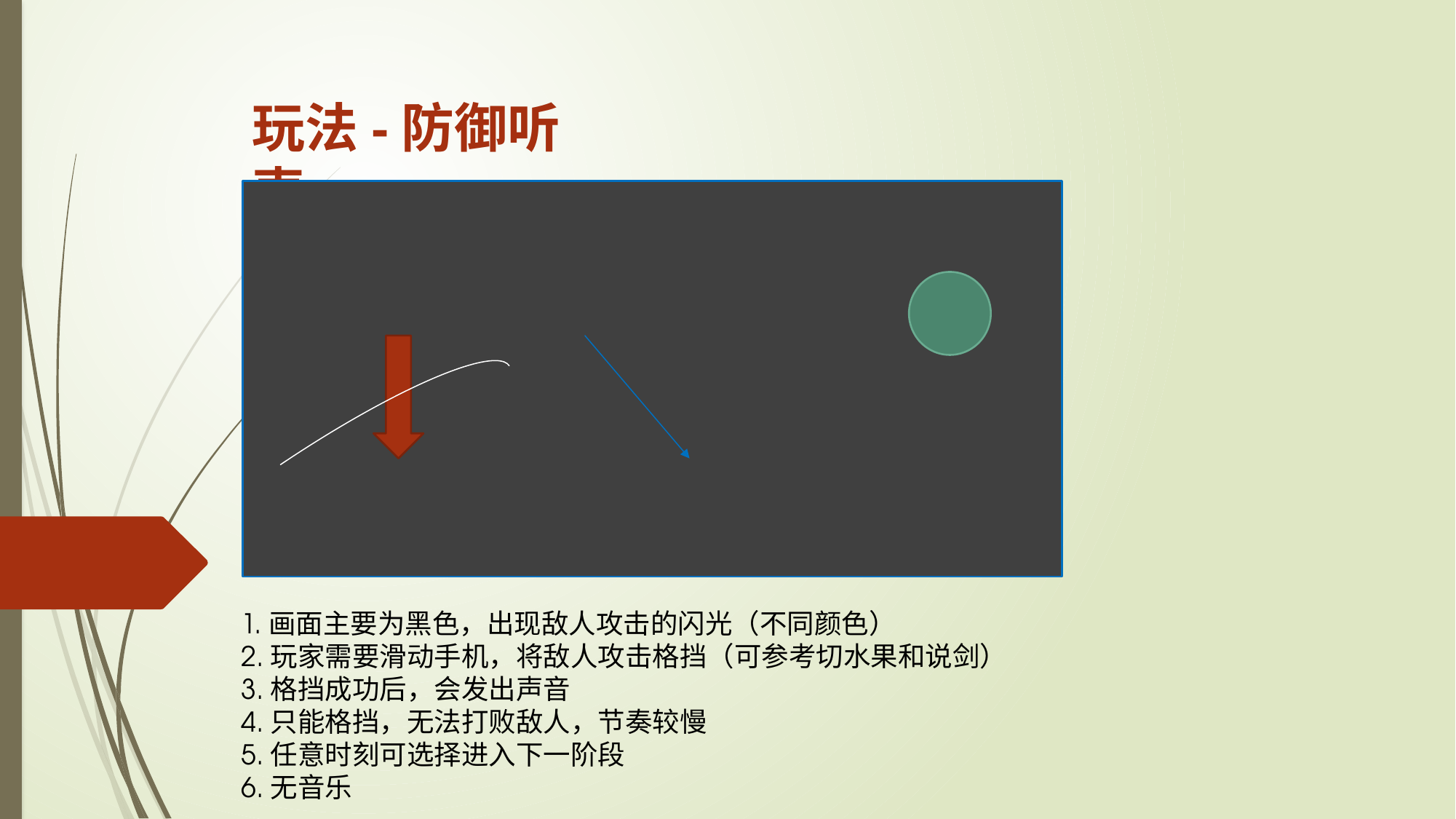

玩法-防御听声

1.画面主要为黑色，出现敌人攻击的闪光（不同颜色）
2.玩家需要滑动手机，将敌人攻击格挡（可参考切水果和说剑）
3.格挡成功后，会发出声音
4.只能格挡，无法打败敌人，节奏较慢
5.任意时刻可选择进入下一阶段
6.无音乐